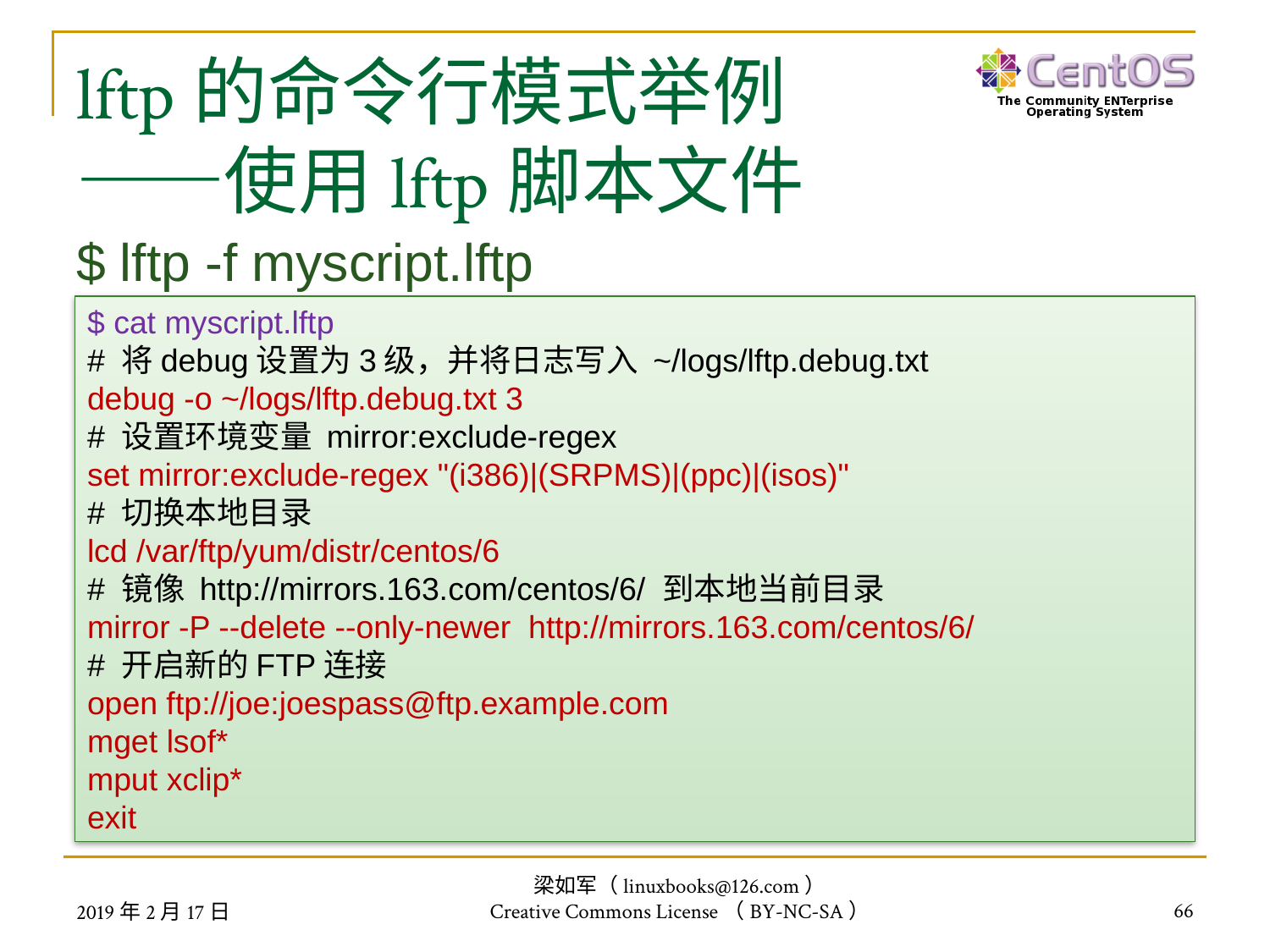

# lftp的命令行模式举例 ——使用lftp脚本文件
$ lftp -f myscript.lftp
$ cat myscript.lftp
# 将debug设置为3级，并将日志写入 ~/logs/lftp.debug.txt
debug -o ~/logs/lftp.debug.txt 3
# 设置环境变量 mirror:exclude-regex
set mirror:exclude-regex "(i386)|(SRPMS)|(ppc)|(isos)"
# 切换本地目录
lcd /var/ftp/yum/distr/centos/6
# 镜像 http://mirrors.163.com/centos/6/ 到本地当前目录
mirror -P --delete --only-newer  http://mirrors.163.com/centos/6/
# 开启新的FTP连接
open ftp://joe:joespass@ftp.example.com
mget lsof*
mput xclip*
exit
梁如军（linuxbooks@126.com）
Creative Commons License（BY-NC-SA）
2019年2月17日
66